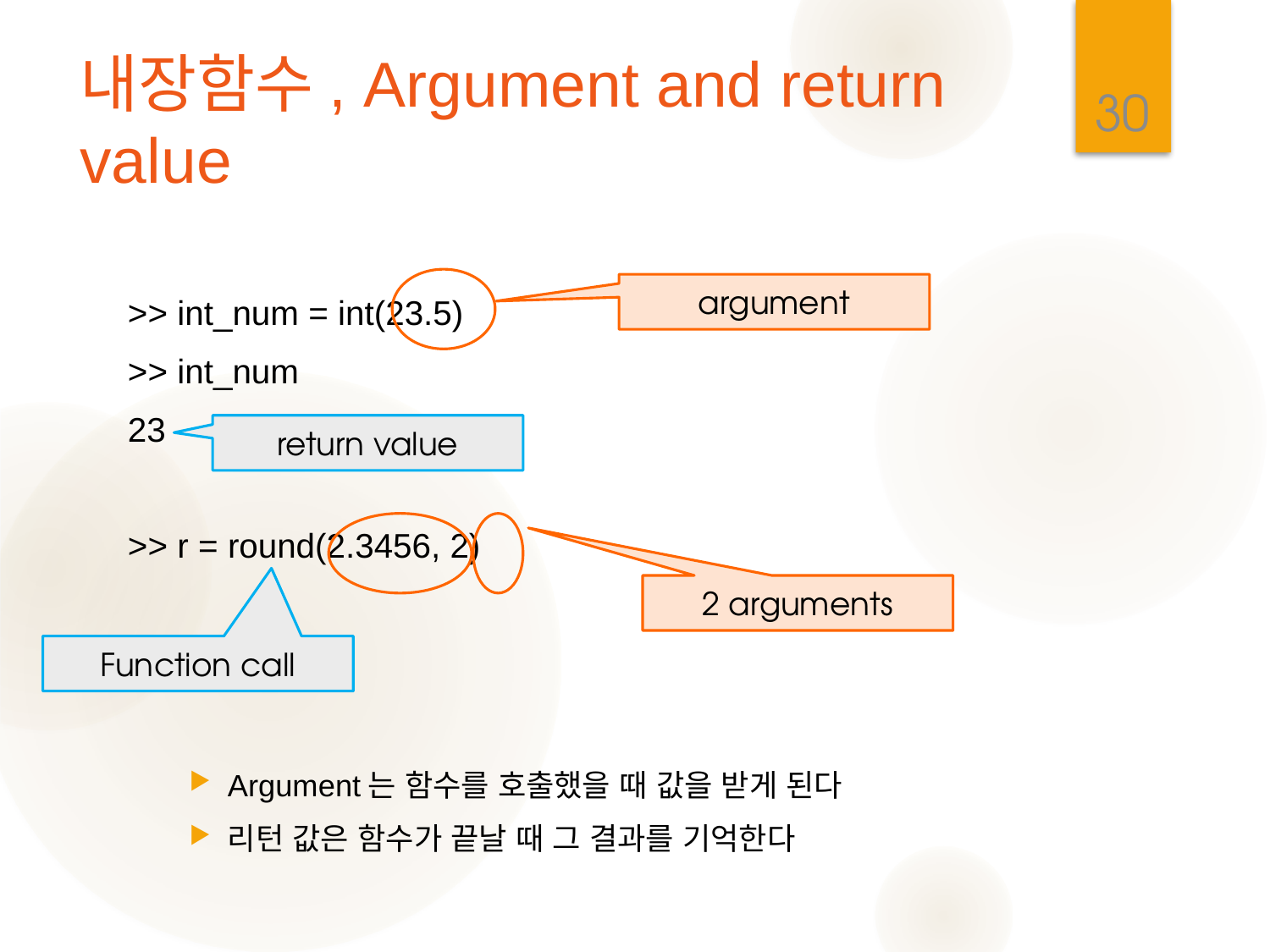

# 내장함수, Argument and return value
30

argument
>> int_num = int(23.5)
>> int_num
23

>> r = round(2.3456, 2)

Argument는 함수를 호출했을 때 값을 받게 된다
리턴 값은 함수가 끝날 때 그 결과를 기억한다

return value

2 arguments
Function call